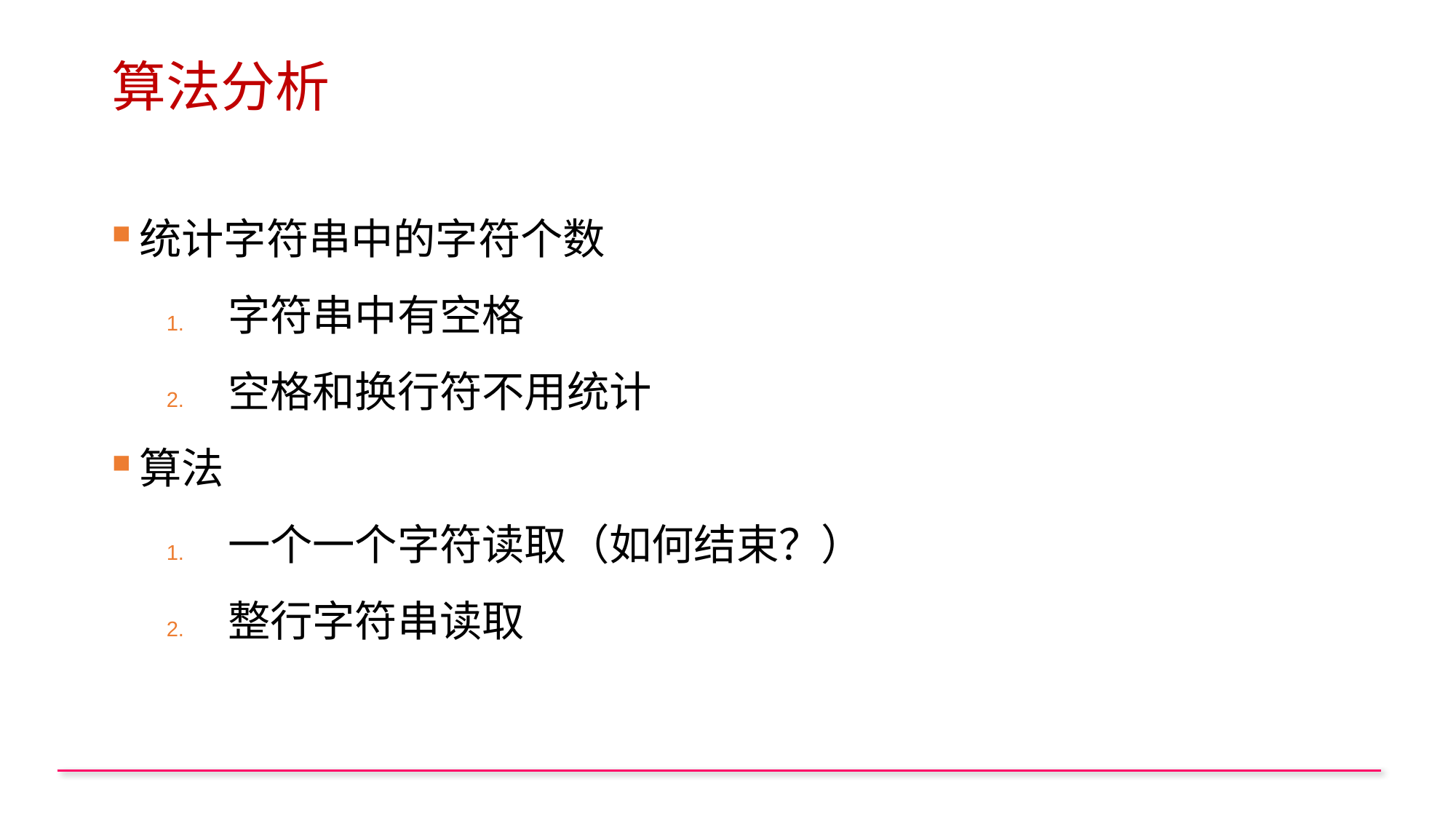

# 算法分析
统计字符串中的字符个数
字符串中有空格
空格和换行符不用统计
算法
一个一个字符读取（如何结束？）
整行字符串读取